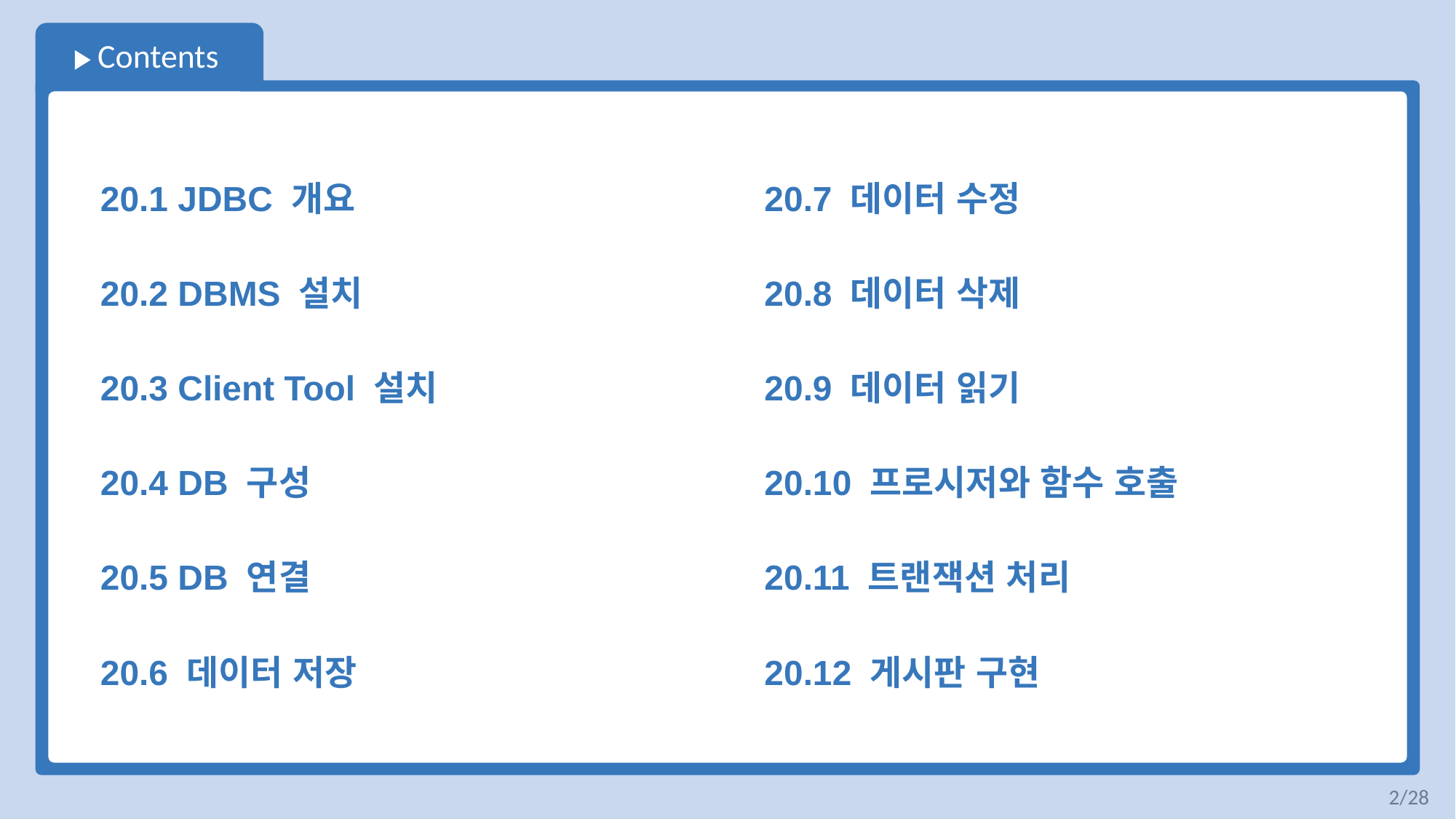

20.1 JDBC 개요
20.2 DBMS 설치
20.3 Client Tool 설치
20.4 DB 구성
20.5 DB 연결
20.6 데이터 저장

20.7 데이터 수정
20.8 데이터 삭제
20.9 데이터 읽기
20.10 프로시저와 함수 호출
20.11 트랜잭션 처리
20.12 게시판 구현